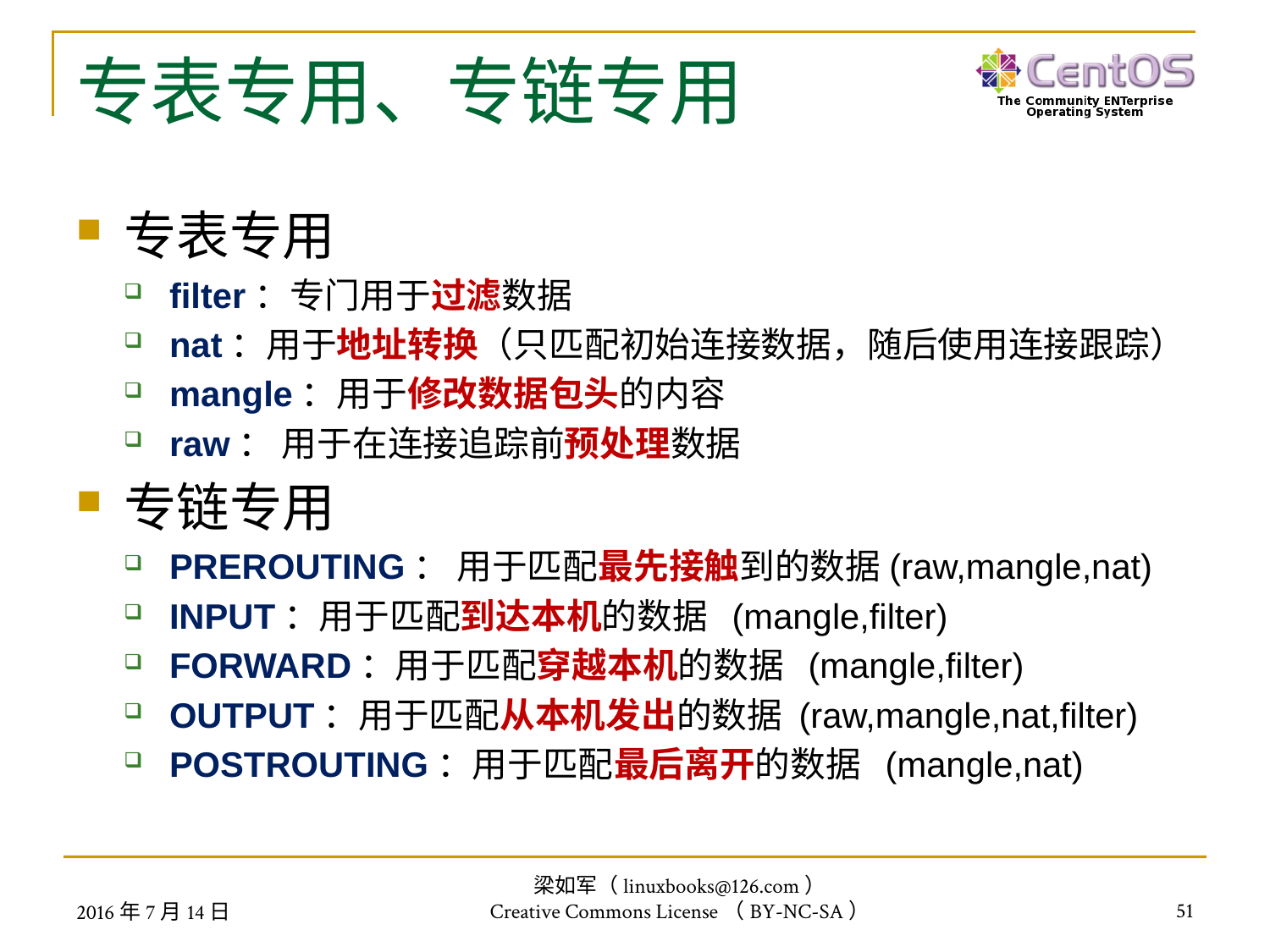

# 专表专用、专链专用
专表专用
filter：专门用于过滤数据
nat：用于地址转换（只匹配初始连接数据，随后使用连接跟踪）
mangle：用于修改数据包头的内容
raw： 用于在连接追踪前预处理数据
专链专用
PREROUTING： 用于匹配最先接触到的数据(raw,mangle,nat)
INPUT：用于匹配到达本机的数据  (mangle,filter)
FORWARD：用于匹配穿越本机的数据  (mangle,filter)
OUTPUT：用于匹配从本机发出的数据 (raw,mangle,nat,filter)
POSTROUTING：用于匹配最后离开的数据  (mangle,nat)

梁如军（linuxbooks@126.com）
Creative Commons License（BY-NC-SA）
2016年7月14日
51